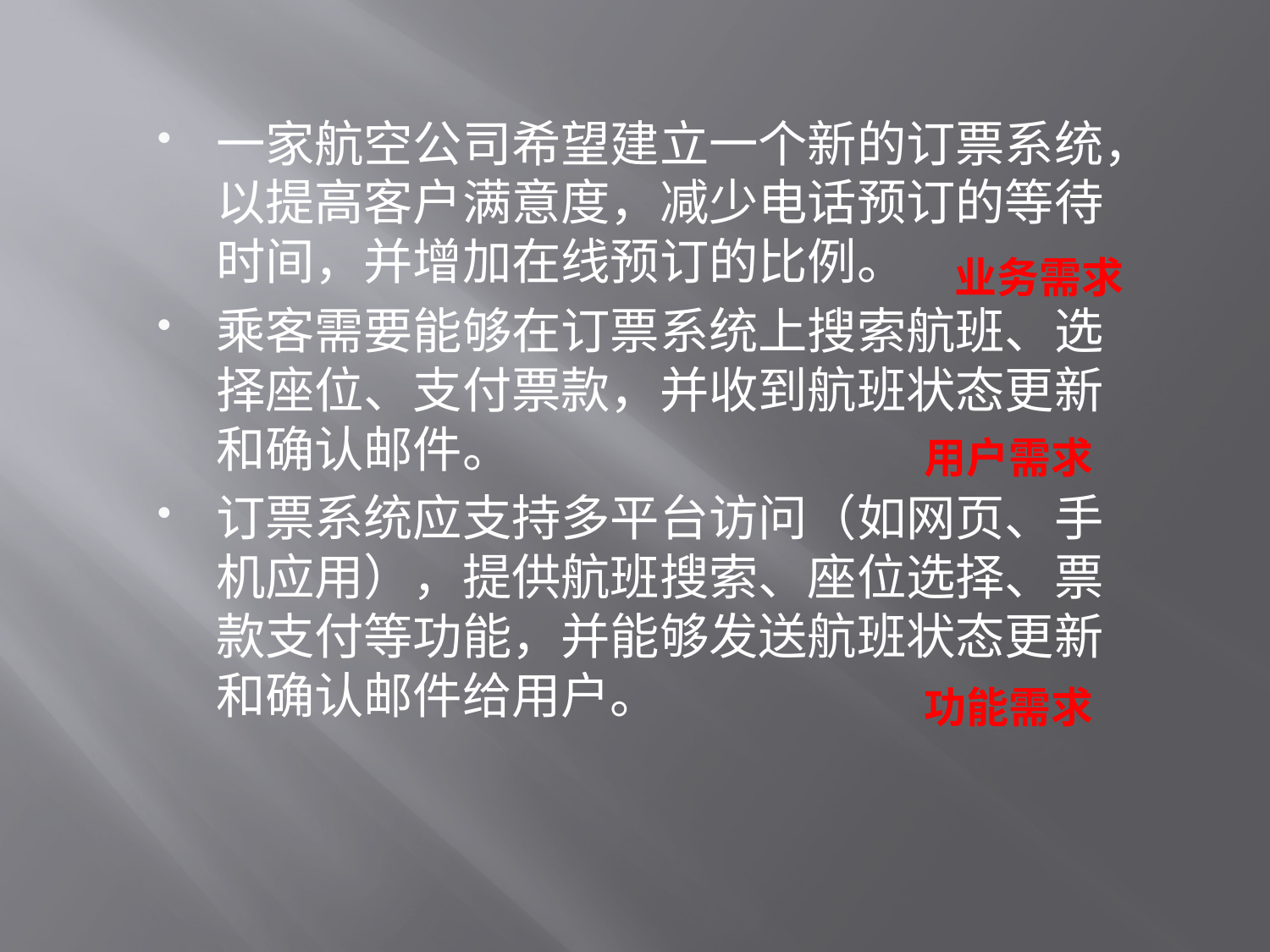

一家航空公司希望建立一个新的订票系统，以提高客户满意度，减少电话预订的等待时间，并增加在线预订的比例。
乘客需要能够在订票系统上搜索航班、选择座位、支付票款，并收到航班状态更新和确认邮件。
订票系统应支持多平台访问（如网页、手机应用），提供航班搜索、座位选择、票款支付等功能，并能够发送航班状态更新和确认邮件给用户。

业务需求
用户需求
功能需求